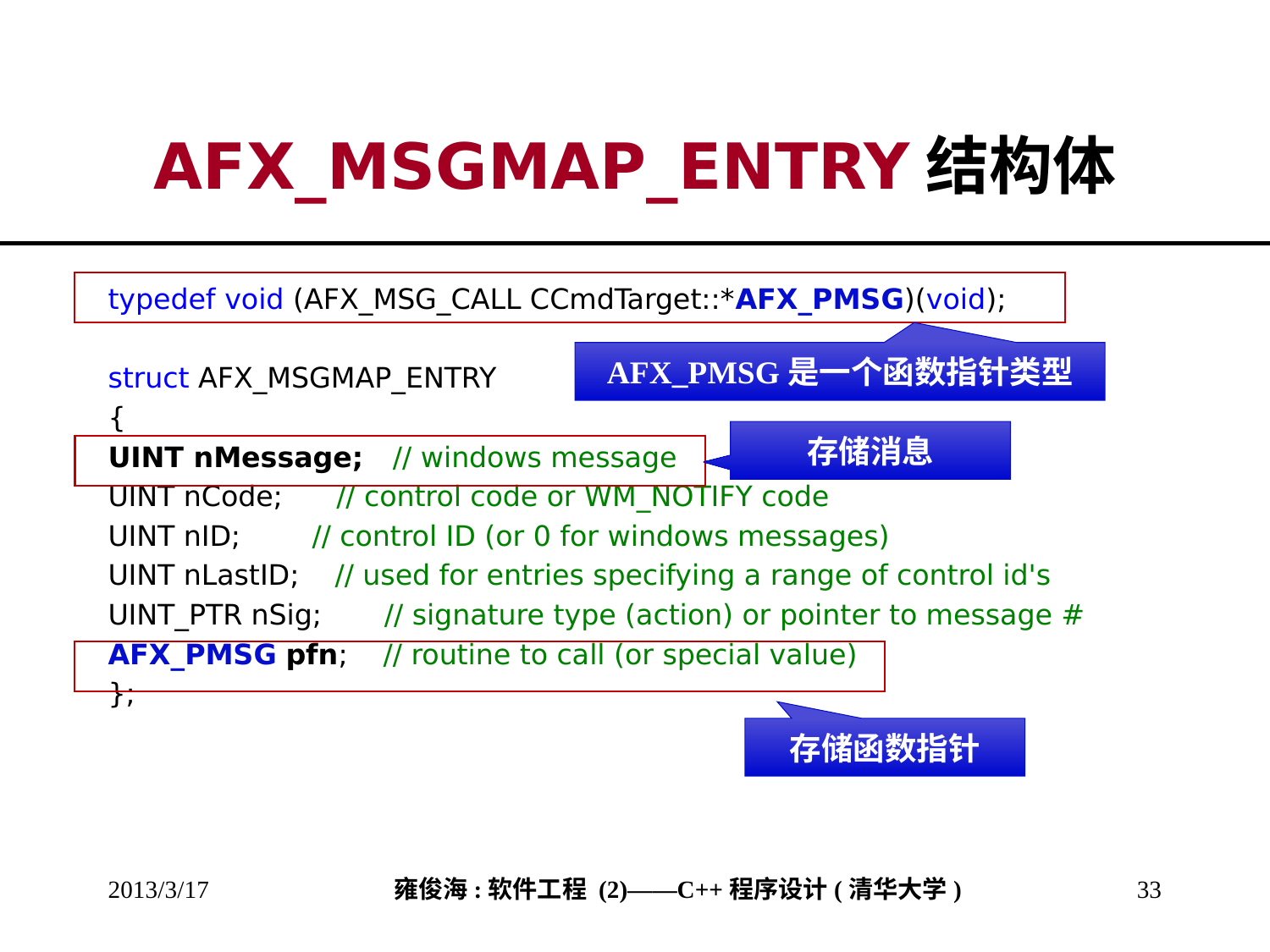

# AFX_MSGMAP_ENTRY结构体

typedef void (AFX_MSG_CALL CCmdTarget::*AFX_PMSG)(void);

struct AFX_MSGMAP_ENTRY
{
UINT nMessage;   // windows message
UINT nCode;      // control code or WM_NOTIFY code
UINT nID;        // control ID (or 0 for windows messages)
UINT nLastID;    // used for entries specifying a range of control id's
UINT_PTR nSig;       // signature type (action) or pointer to message #
AFX_PMSG pfn;    // routine to call (or special value)
};
AFX_PMSG是一个函数指针类型
存储消息

存储函数指针
2013/3/17
33